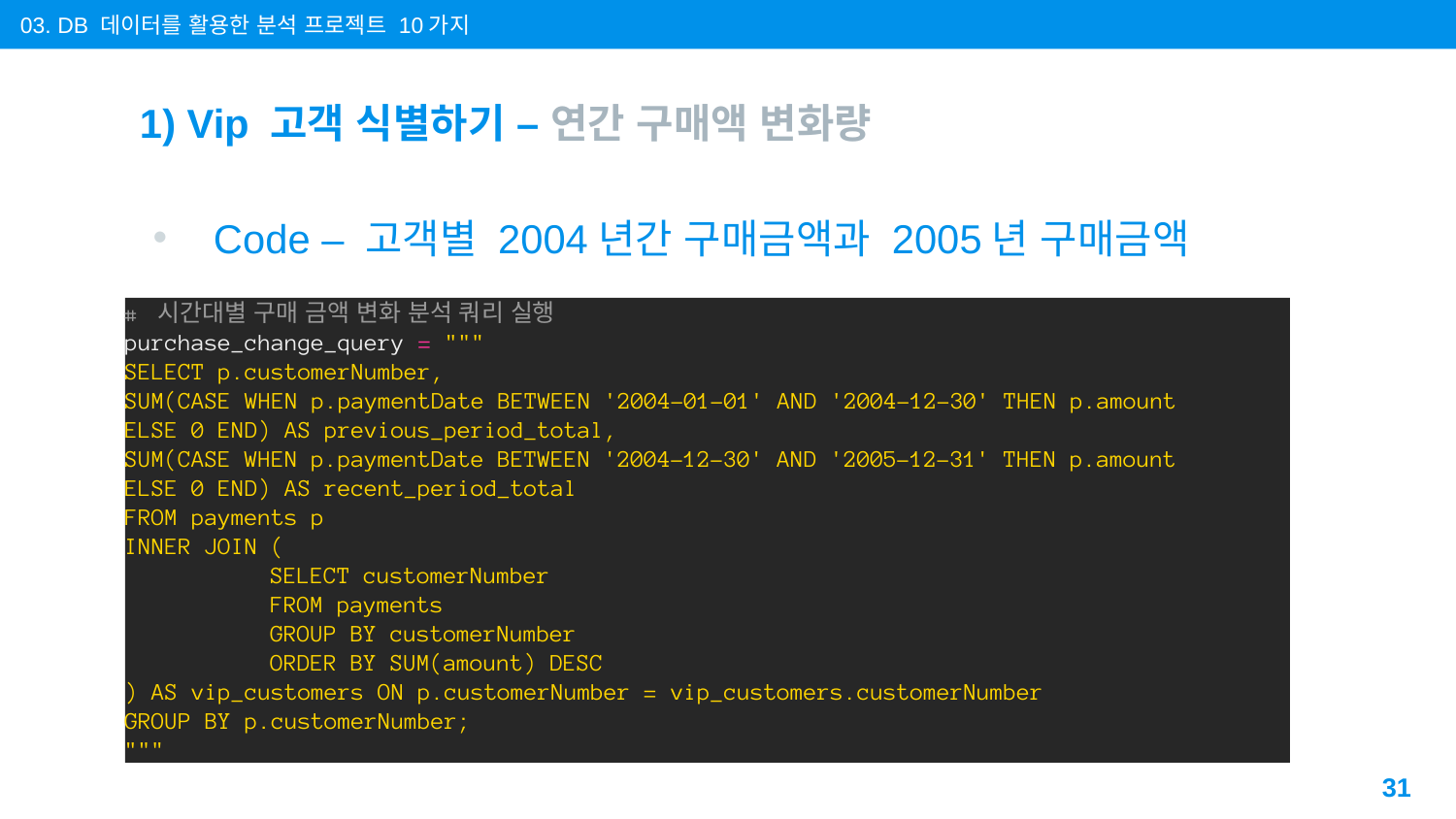

03. DB 데이터를 활용한 분석 프로젝트 10가지
# 1) Vip 고객 식별하기 – 연간 구매액 변화량
Code – 고객별 2004년간 구매금액과 2005년 구매금액

# 시간대별 구매 금액 변화 분석 쿼리 실행
purchase_change_query = """
SELECT p.customerNumber,
SUM(CASE WHEN p.paymentDate BETWEEN '2004-01-01' AND '2004-12-30' THEN p.amount
ELSE 0 END) AS previous_period_total,
SUM(CASE WHEN p.paymentDate BETWEEN '2004-12-30' AND '2005-12-31' THEN p.amount
ELSE 0 END) AS recent_period_total
FROM payments p
INNER JOIN (
	SELECT customerNumber
	FROM payments
	GROUP BY customerNumber
	ORDER BY SUM(amount) DESC
) AS vip_customers ON p.customerNumber = vip_customers.customerNumber
GROUP BY p.customerNumber;
"""
31